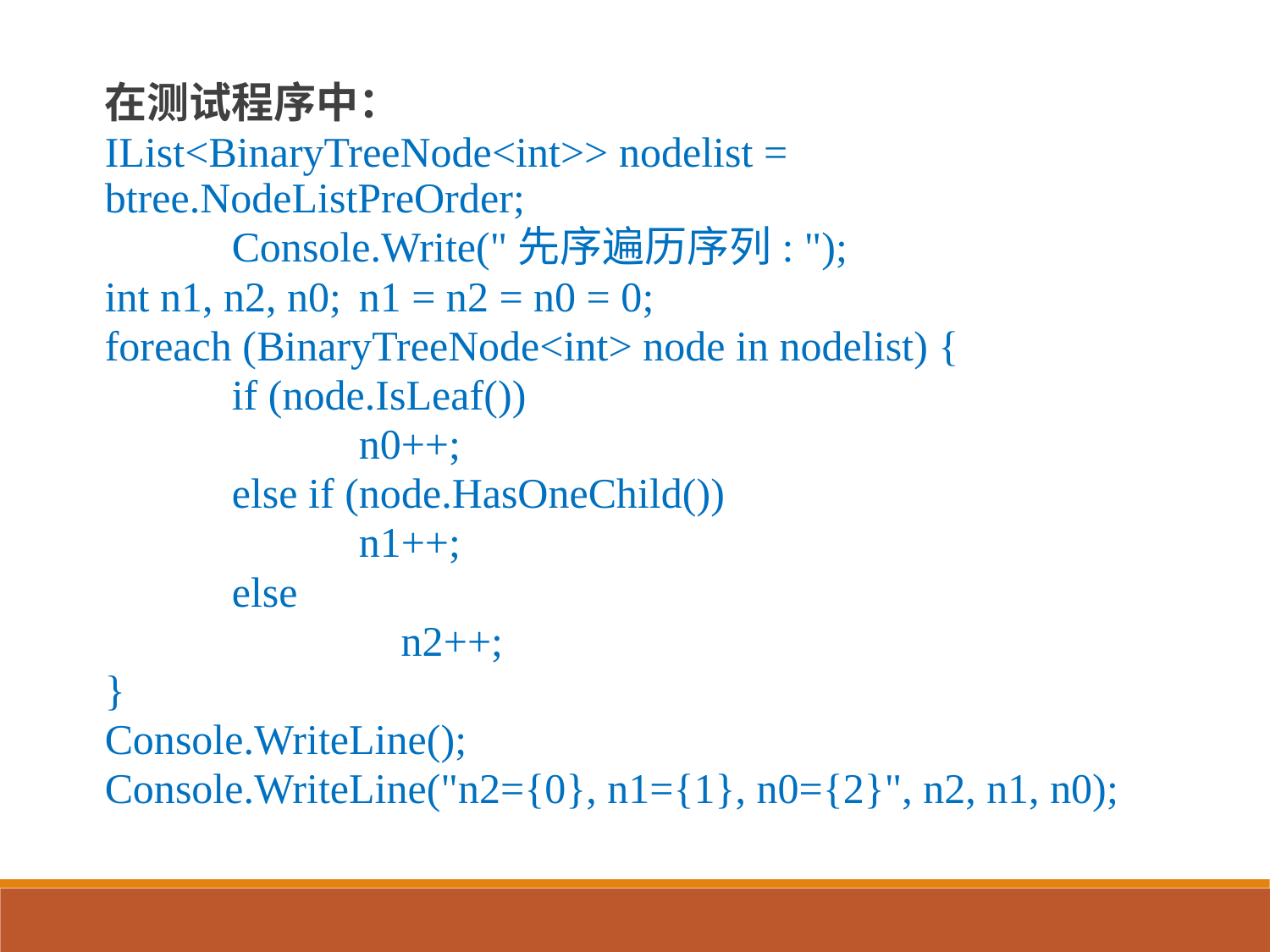

在测试程序中：
IList<BinaryTreeNode<int>> nodelist = btree.NodeListPreOrder;
	Console.Write("先序遍历序列: ");
int n1, n2, n0; 	n1 = n2 = n0 = 0;
foreach (BinaryTreeNode<int> node in nodelist) {
	if (node.IsLeaf())
		n0++;
	else if (node.HasOneChild())
		n1++;
	else
	                n2++;
}
Console.WriteLine();
Console.WriteLine("n2={0}, n1={1}, n0={2}", n2, n1, n0);